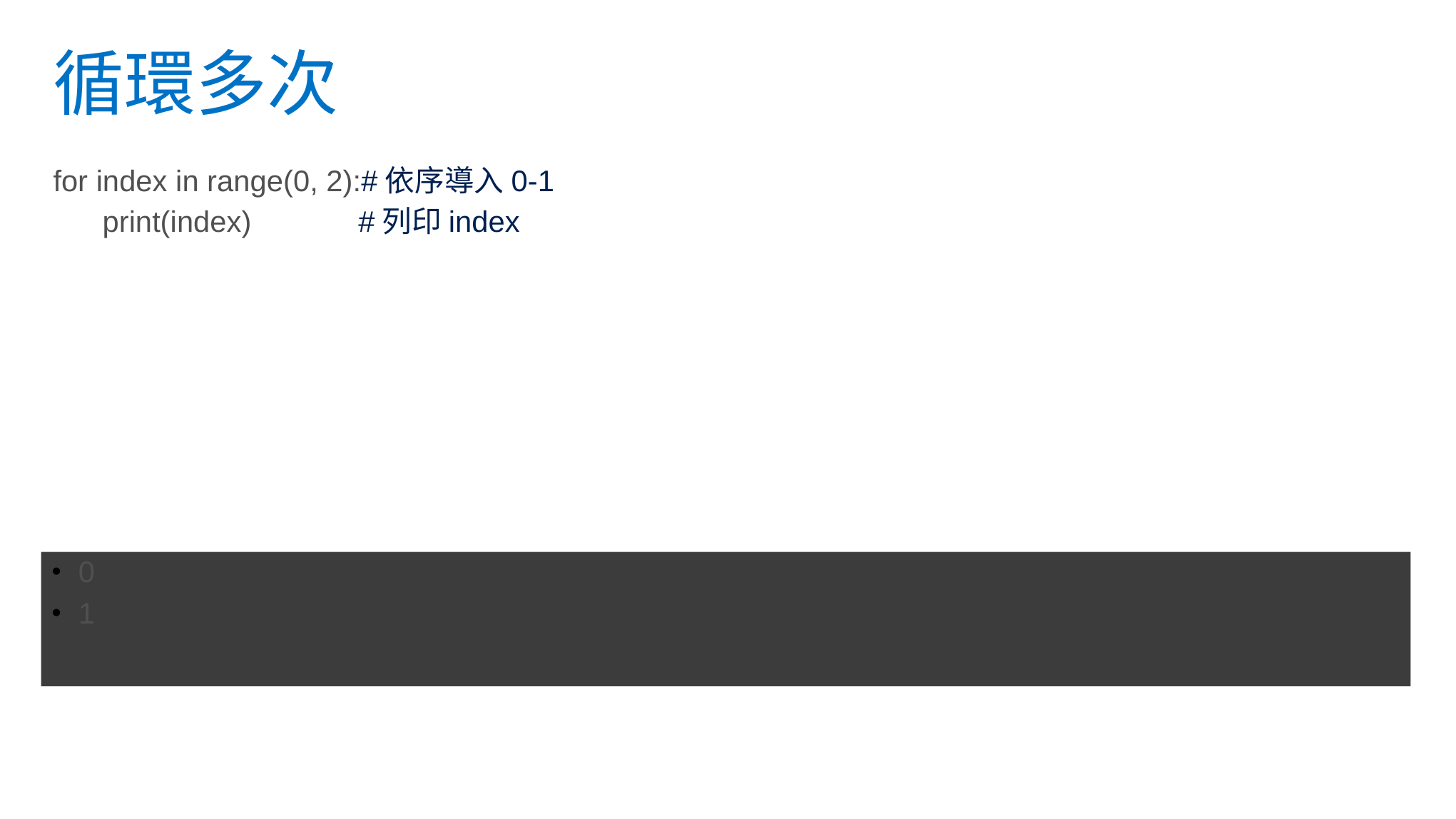

循環多次
for index in range(0, 2):#依序導入0-1
      print(index)             #列印index
0
1